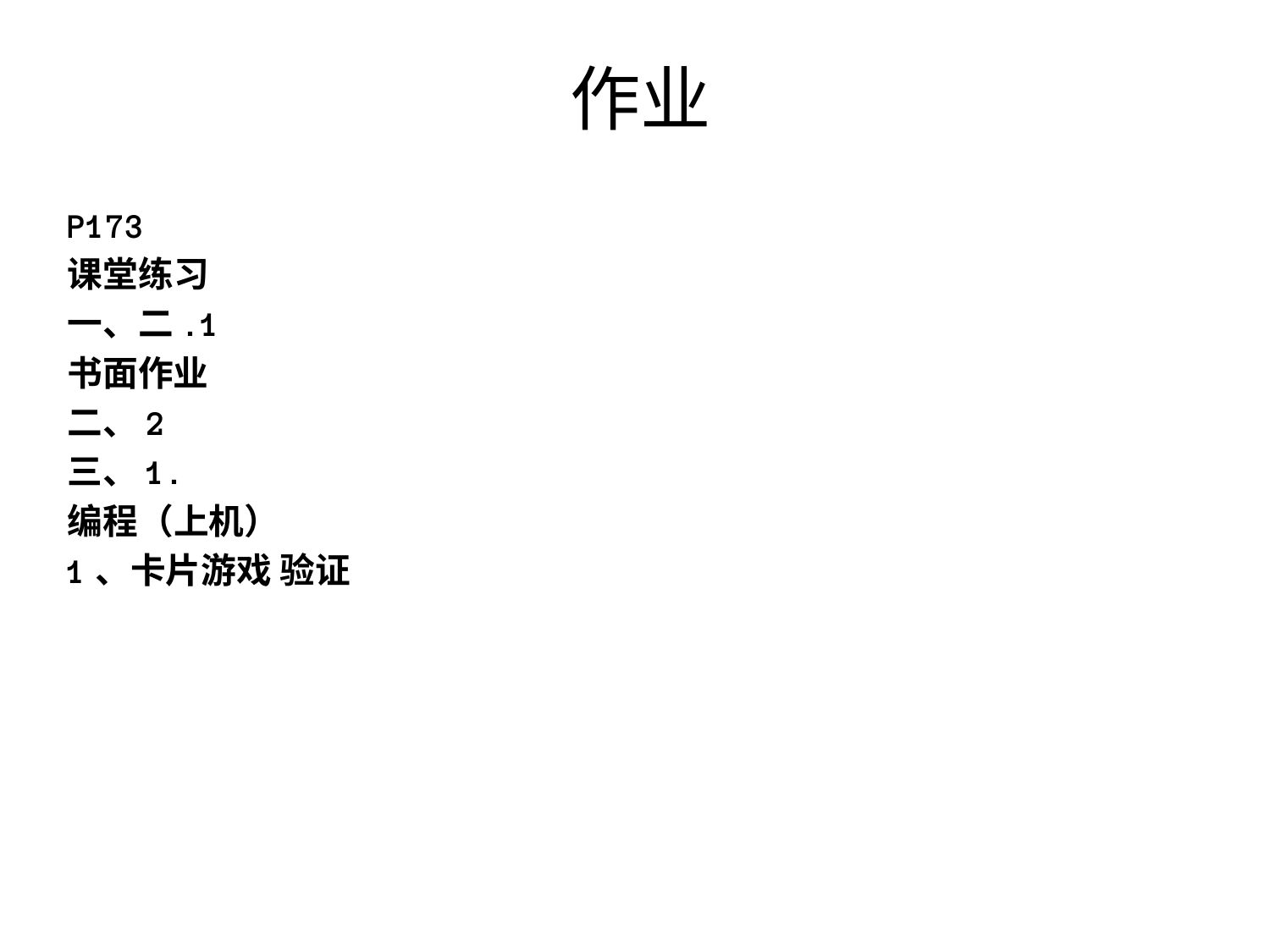

# 作业
P173
课堂练习
一、二.1
书面作业
二、2
三、1.
编程（上机）
1、卡片游戏 验证

176